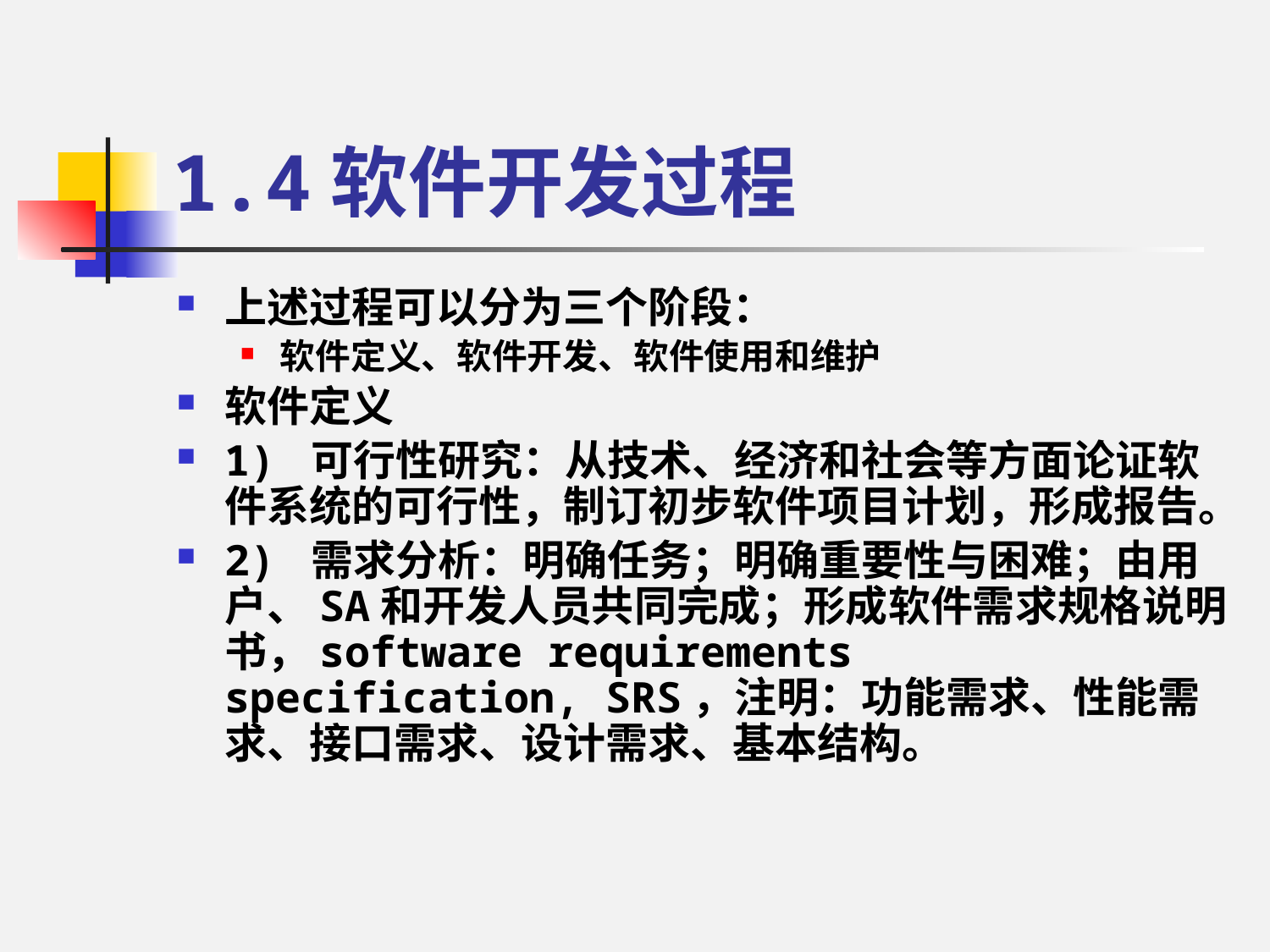

# 1.4软件开发过程
上述过程可以分为三个阶段：
软件定义、软件开发、软件使用和维护
软件定义
1) 可行性研究：从技术、经济和社会等方面论证软件系统的可行性，制订初步软件项目计划，形成报告。
2) 需求分析：明确任务；明确重要性与困难；由用户、SA和开发人员共同完成；形成软件需求规格说明书，software requirements specification, SRS，注明：功能需求、性能需求、接口需求、设计需求、基本结构。
16